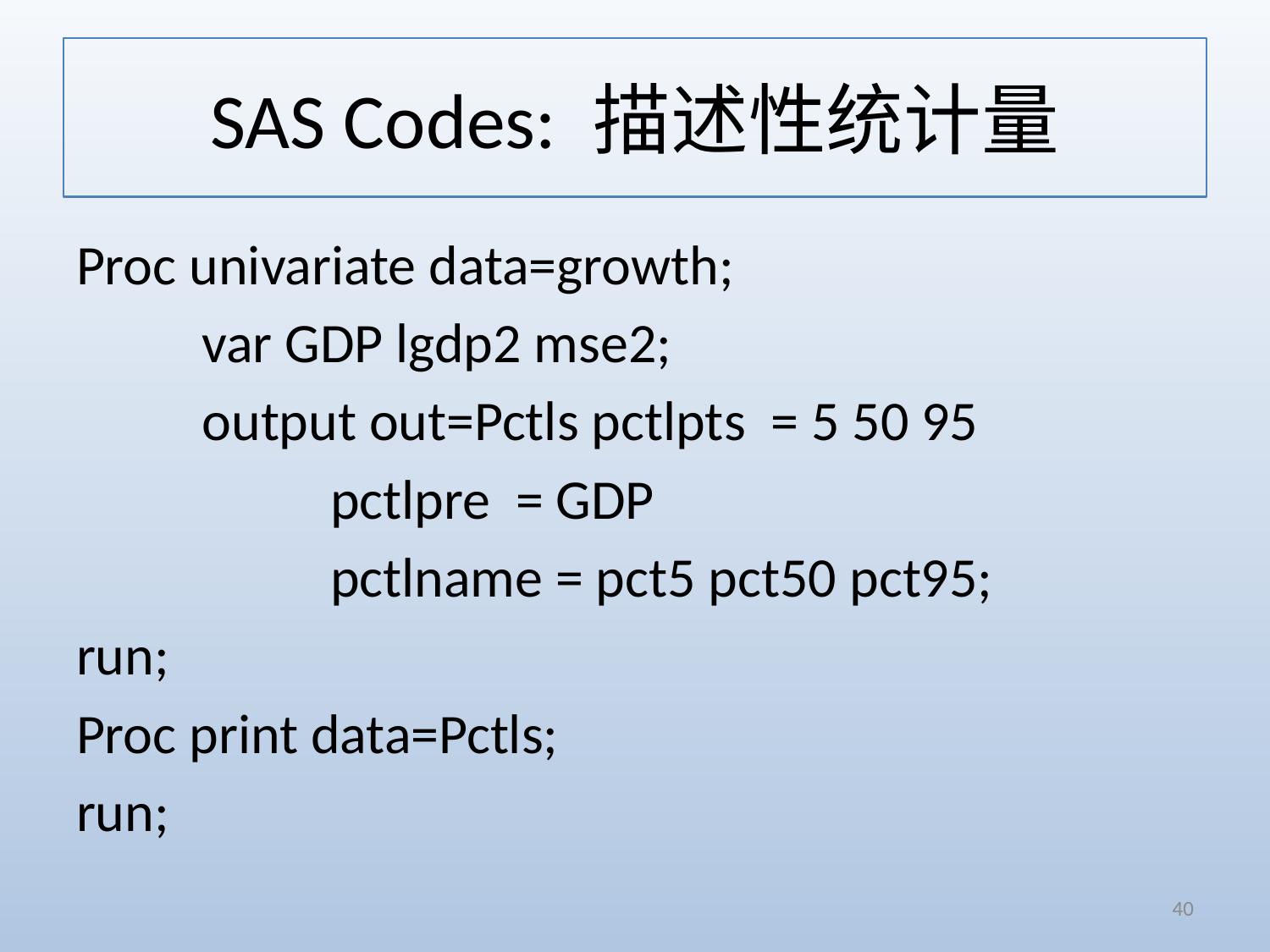

# SAS Codes: 描述性统计量
Proc univariate data=growth;
	var GDP lgdp2 mse2;
	output out=Pctls pctlpts  = 5 50 95
                    pctlpre  = GDP
                    pctlname = pct5 pct50 pct95;
run;
Proc print data=Pctls;
run;
40